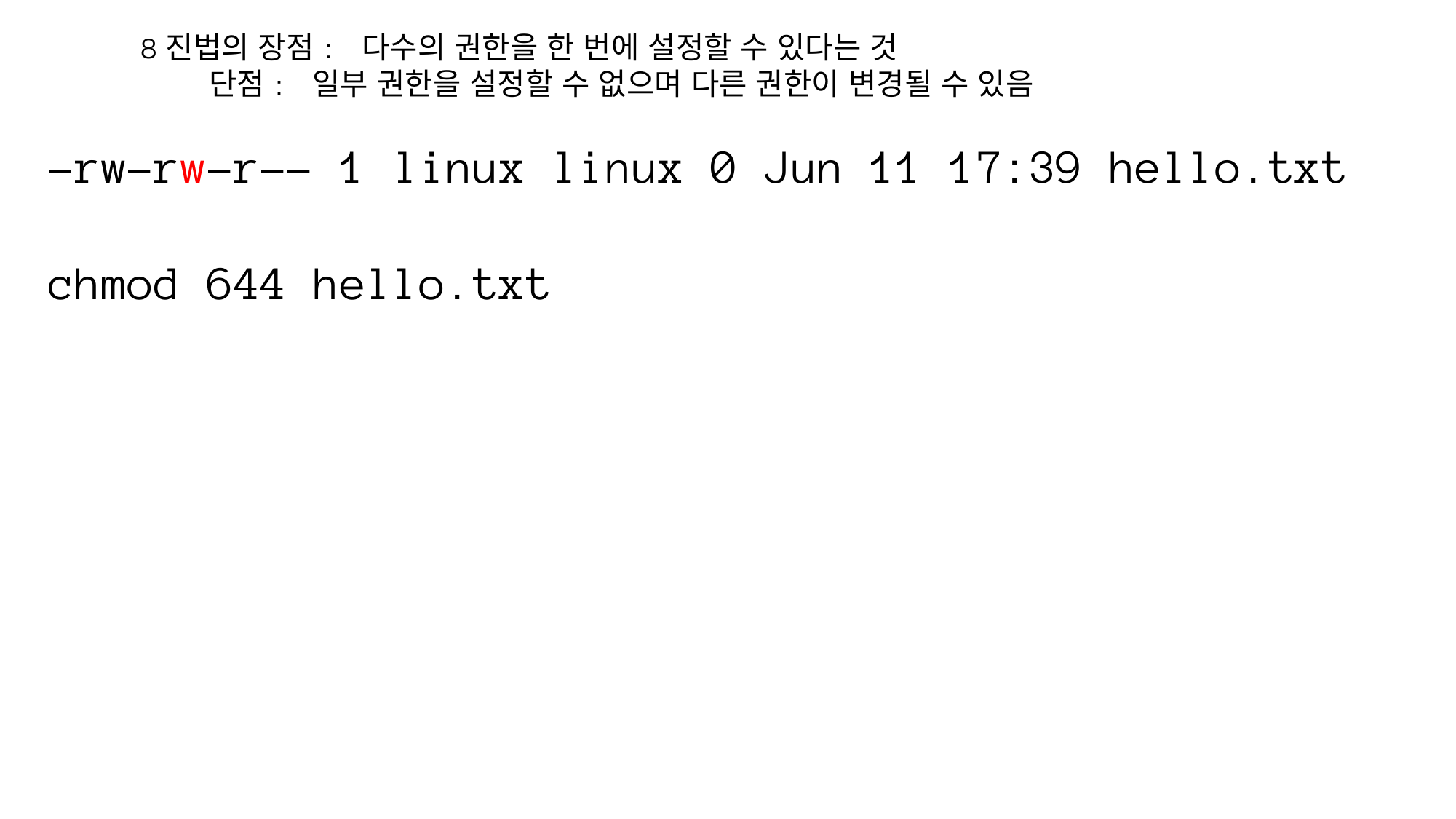

8진법의 장점: 다수의 권한을 한 번에 설정할 수 있다는 것
       단점: 일부 권한을 설정할 수 없으며 다른 권한이 변경될 수 있음
-rw-rw-r-- 1 linux linux 0 Jun 11 17:39 hello.txt

chmod 644 hello.txt